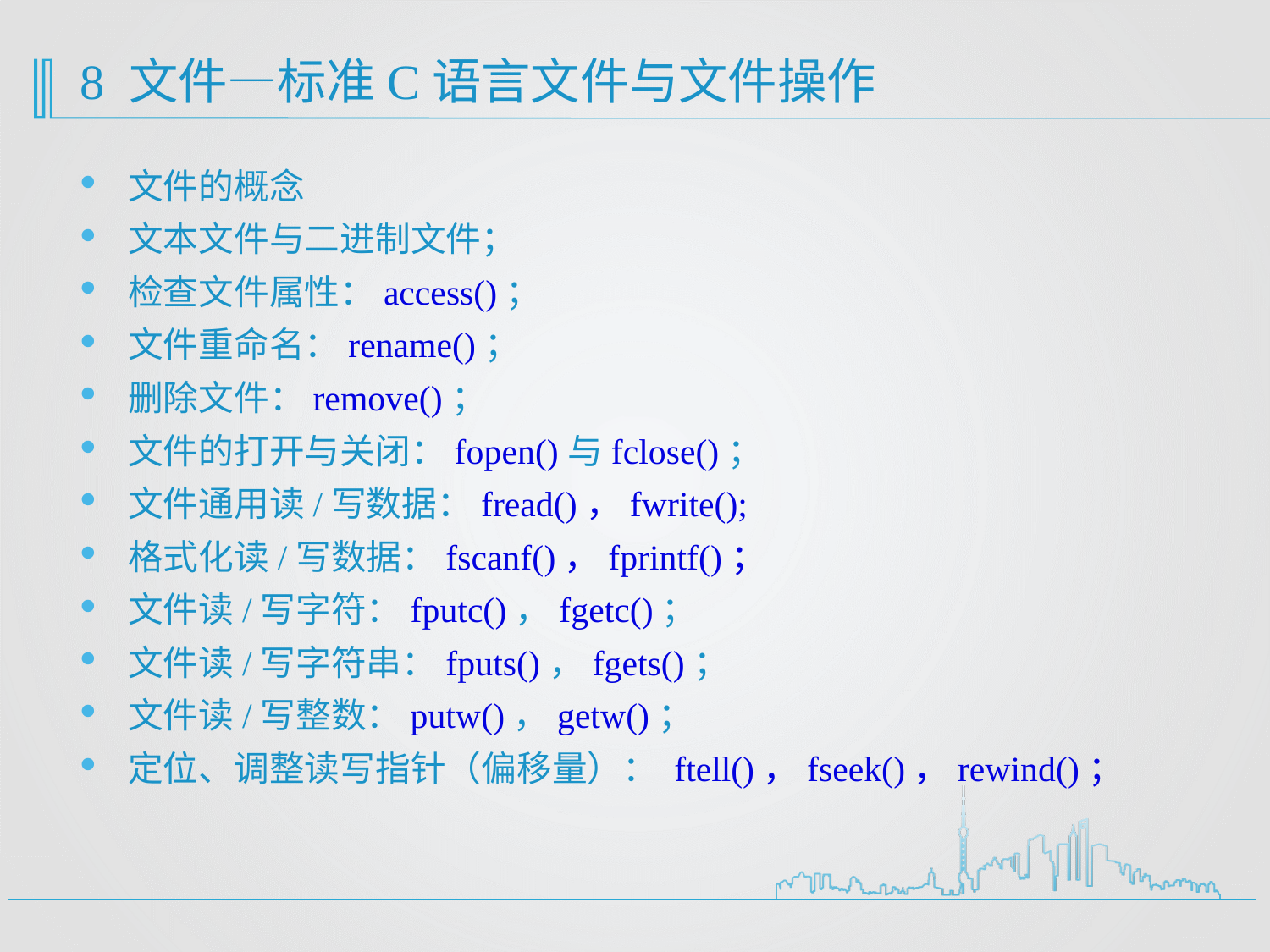

# 8 文件—标准C语言文件与文件操作
文件的概念
文本文件与二进制文件；
检查文件属性：access()；
文件重命名：rename()；
删除文件：remove()；
文件的打开与关闭：fopen()与fclose()；
文件通用读/写数据：fread()，fwrite();
格式化读/写数据：fscanf()，fprintf()；
文件读/写字符：fputc()，fgetc()；
文件读/写字符串：fputs()，fgets()；
文件读/写整数：putw()，getw()；
定位、调整读写指针（偏移量）： ftell()，fseek()，rewind()；